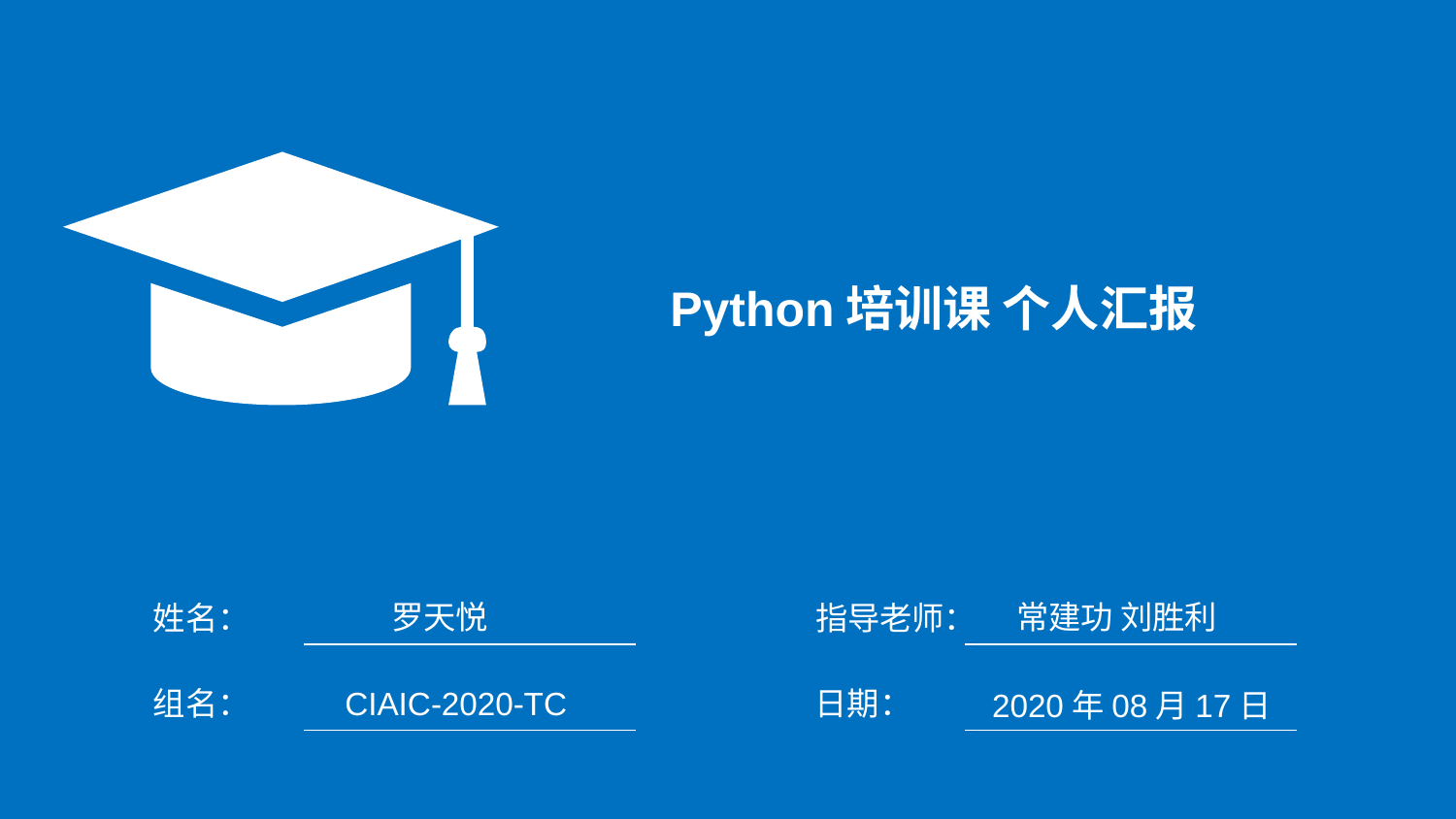

Python培训课 个人汇报
常建功 刘胜利
罗天悦
姓名：
指导老师：
CIAIC-2020-TC
2020年08月17日
组名：
日期：